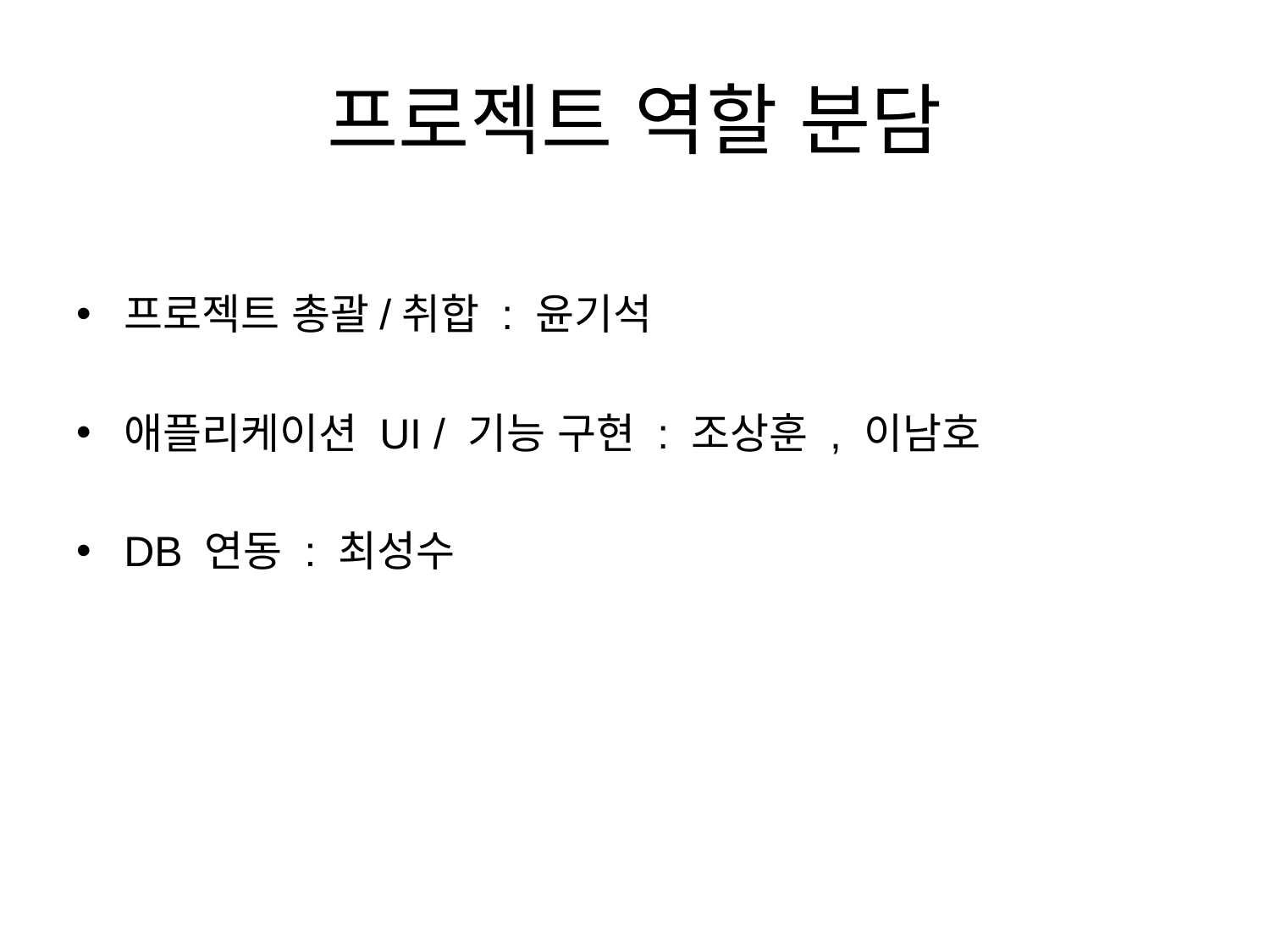

# 프로젝트 역할 분담

프로젝트 총괄/취합 : 윤기석

애플리케이션 UI / 기능 구현 : 조상훈 , 이남호

DB 연동 : 최성수